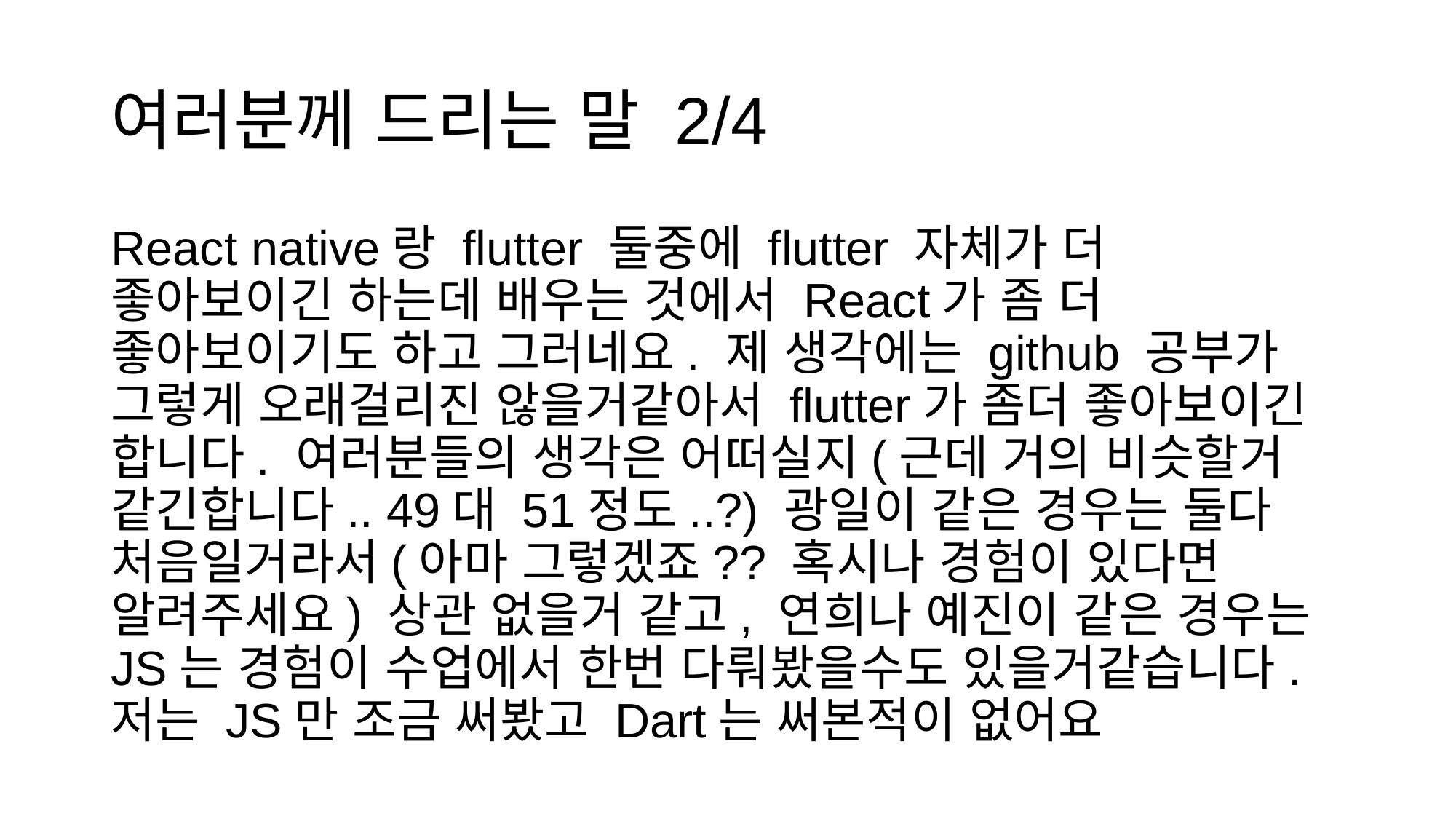

# 여러분께 드리는 말 2/4
React native랑 flutter 둘중에 flutter 자체가 더 좋아보이긴 하는데 배우는 것에서 React가 좀 더 좋아보이기도 하고 그러네요. 제 생각에는 github 공부가 그렇게 오래걸리진 않을거같아서 flutter가 좀더 좋아보이긴 합니다. 여러분들의 생각은 어떠실지(근데 거의 비슷할거 같긴합니다.. 49대 51정도..?) 광일이 같은 경우는 둘다 처음일거라서(아마 그렇겠죠?? 혹시나 경험이 있다면 알려주세요) 상관 없을거 같고, 연희나 예진이 같은 경우는 JS는 경험이 수업에서 한번 다뤄봤을수도 있을거같습니다. 저는 JS만 조금 써봤고 Dart는 써본적이 없어요